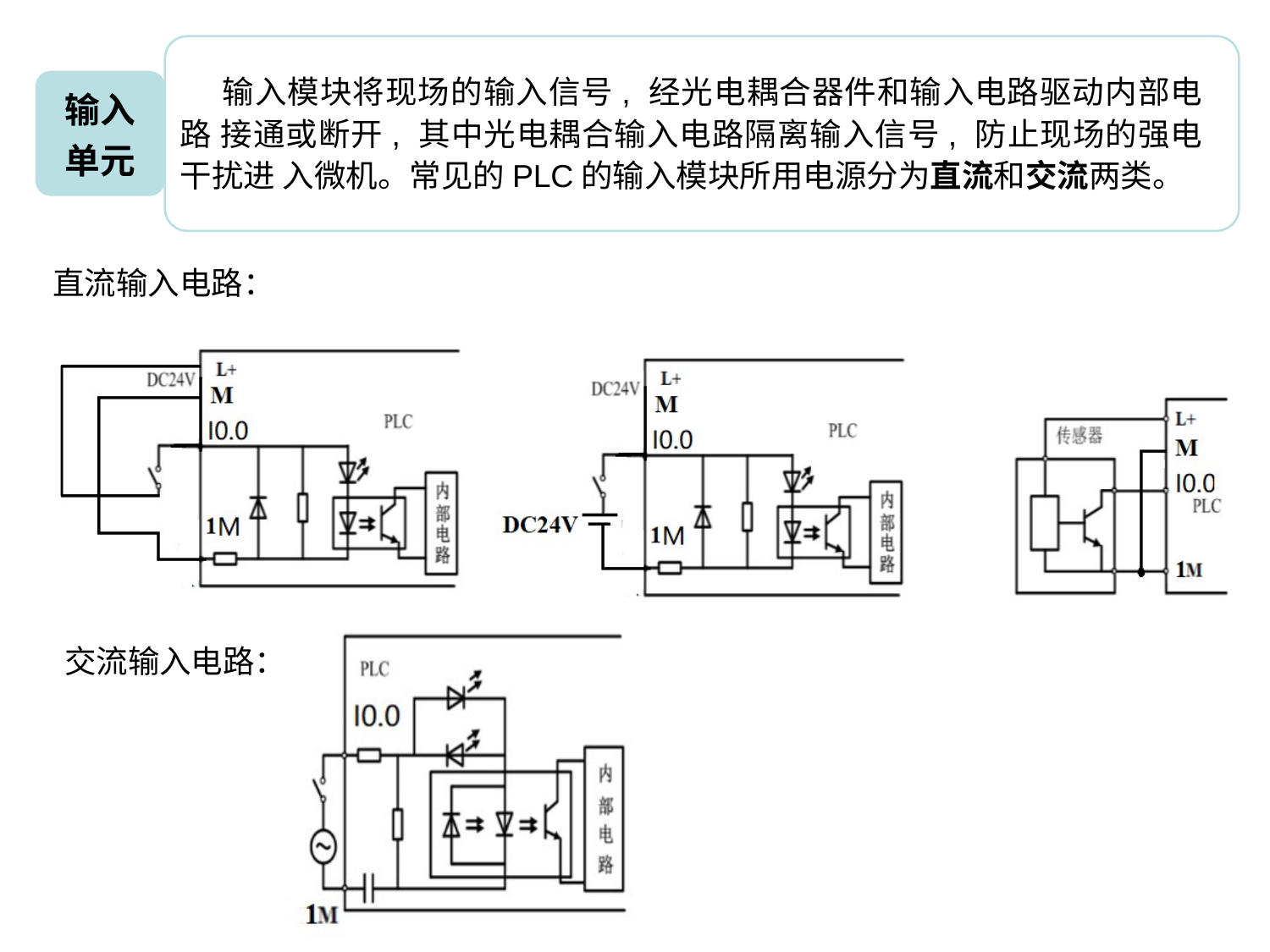

输入模块将现场的输入信号, 经光电耦合器件和输入电路驱动内部电 路 接通或断开, 其中光电耦合输入电路隔离输入信号, 防止现场的强电干扰进 入微机。常见的PLC的输入模块所用电源分为直流和交流两类。

# 输入 单元
直流输入电路：

交流输入电路：